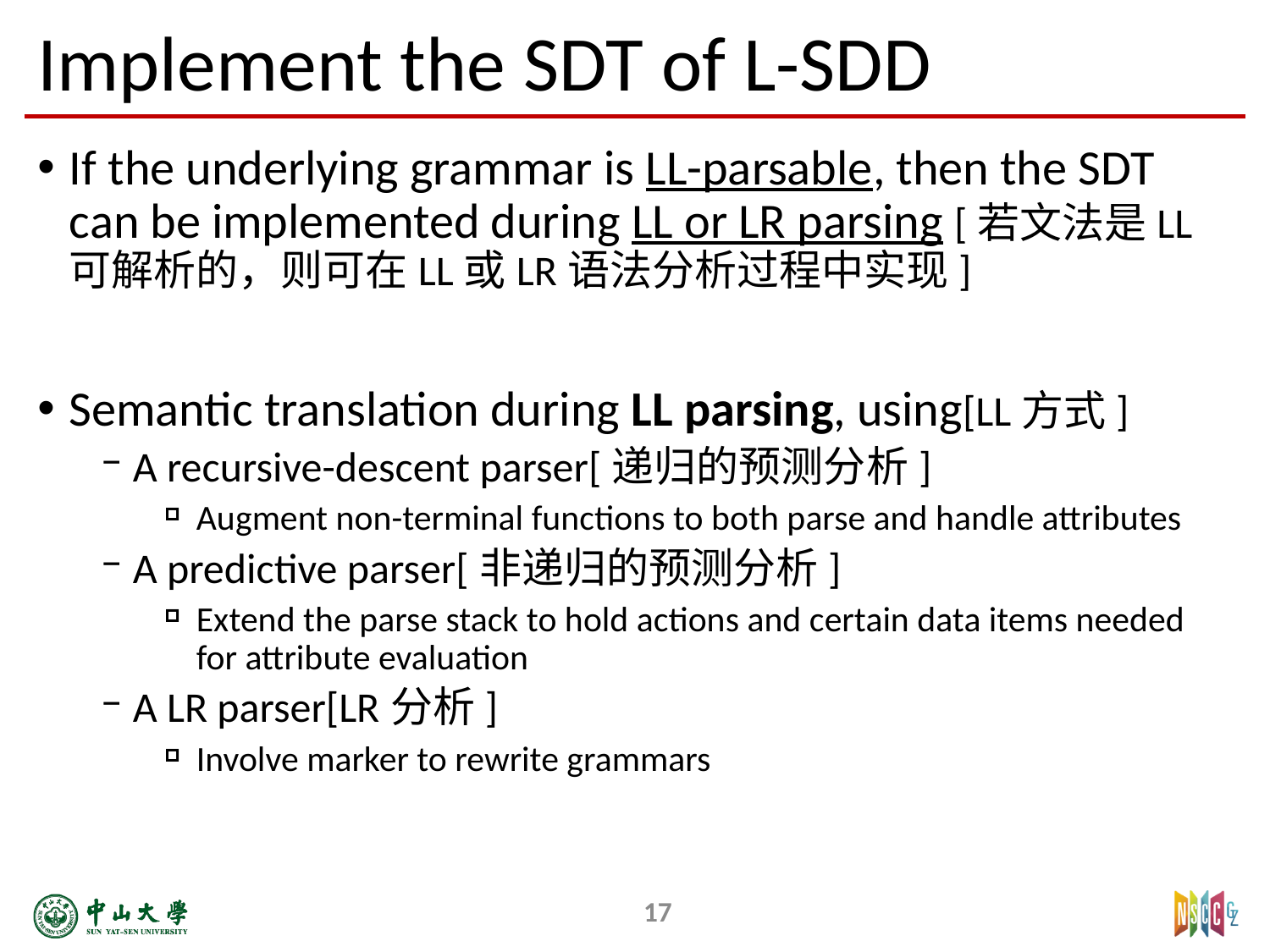

# Implement the SDT of L-SDD
If the underlying grammar is LL-parsable, then the SDT can be implemented during LL or LR parsing [若文法是LL可解析的，则可在LL或LR语法分析过程中实现]

Semantic translation during LL parsing, using[LL方式]
A recursive-descent parser[递归的预测分析]
Augment non-terminal functions to both parse and handle attributes
A predictive parser[非递归的预测分析]
Extend the parse stack to hold actions and certain data items needed for attribute evaluation
A LR parser[LR分析]
Involve marker to rewrite grammars
17